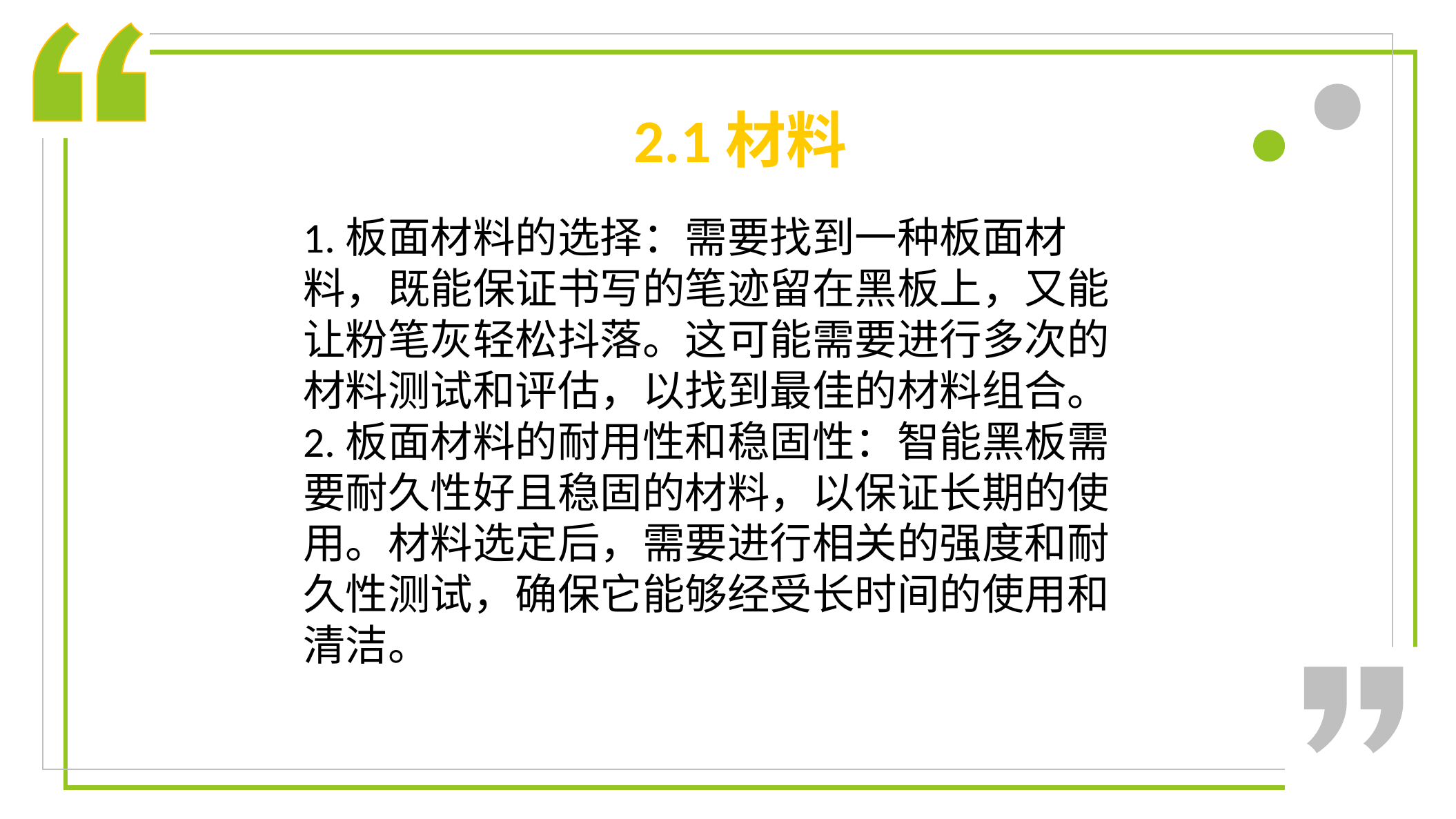

2.1材料

1.板面材料的选择：需要找到一种板面材料，既能保证书写的笔迹留在黑板上，又能让粉笔灰轻松抖落。这可能需要进行多次的材料测试和评估，以找到最佳的材料组合。
2.板面材料的耐用性和稳固性：智能黑板需要耐久性好且稳固的材料，以保证长期的使用。材料选定后，需要进行相关的强度和耐久性测试，确保它能够经受长时间的使用和清洁。